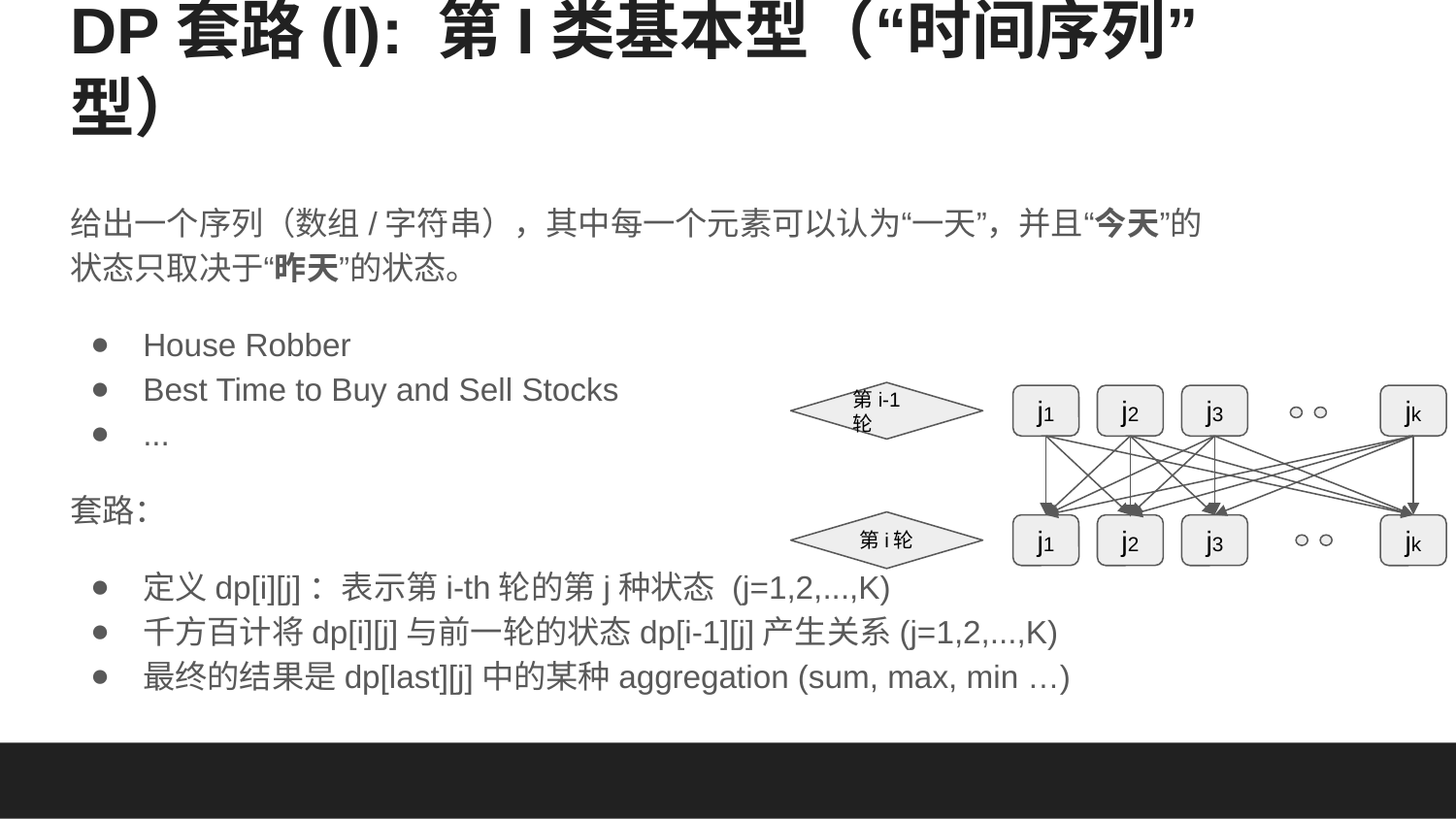

# DP套路(I): 第I类基本型（“时间序列”型）
给出一个序列（数组/字符串），其中每一个元素可以认为“一天”，并且“今天”的状态只取决于“昨天”的状态。
House Robber
Best Time to Buy and Sell Stocks
...
套路：
定义dp[i][j]：表示第i-th轮的第j种状态 (j=1,2,...,K)
千方百计将dp[i][j]与前一轮的状态dp[i-1][j]产生关系(j=1,2,...,K)
最终的结果是dp[last][j]中的某种aggregation (sum, max, min …)

第i-1轮
j1
j2
j3
jk

第i轮
j1
j2
j3
jk